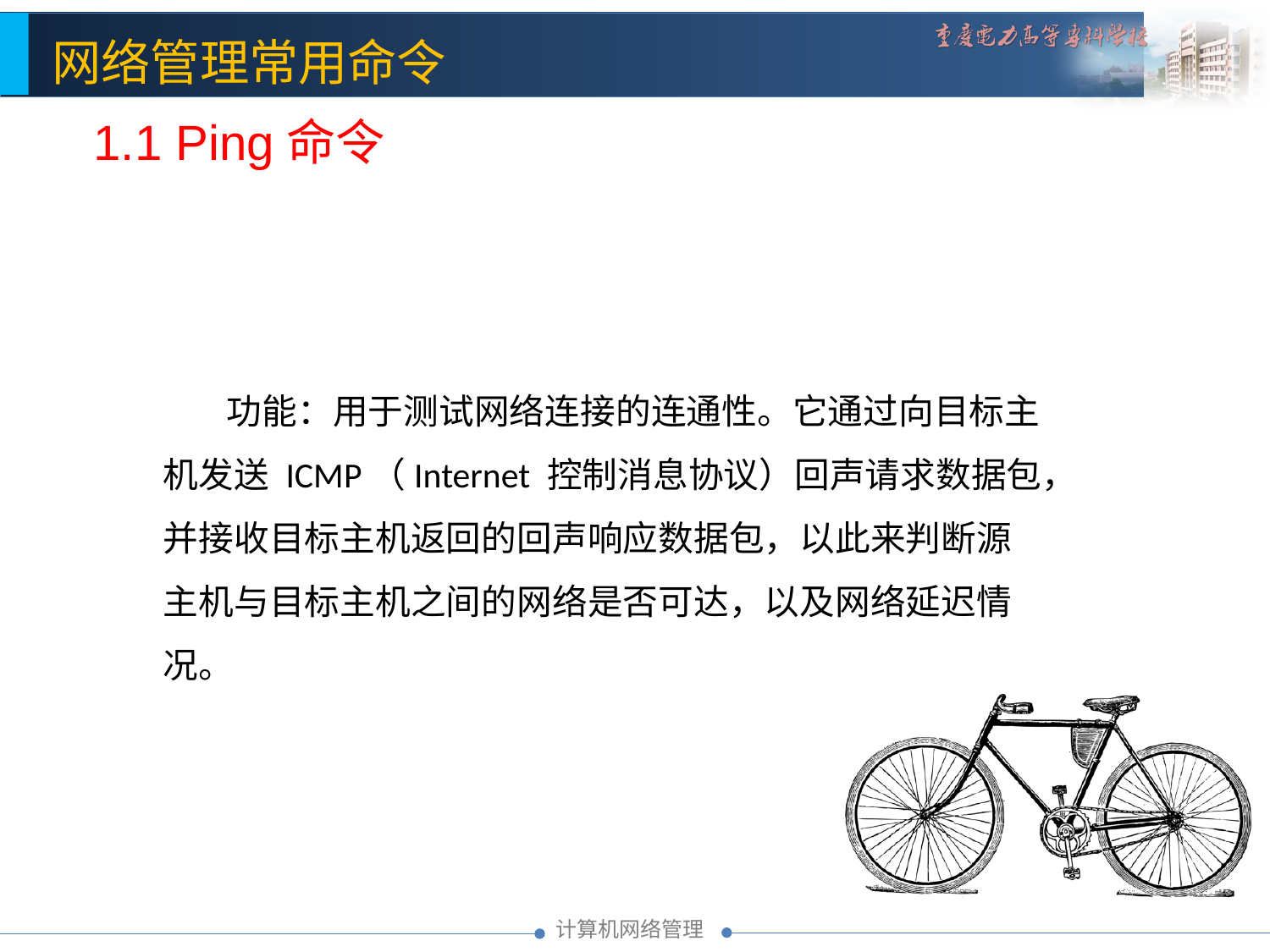

1.1 Ping命令
功能：用于测试网络连接的连通性。它通过向目标主机发送 ICMP（Internet 控制消息协议）回声请求数据包，并接收目标主机返回的回声响应数据包，以此来判断源主机与目标主机之间的网络是否可达，以及网络延迟情况。